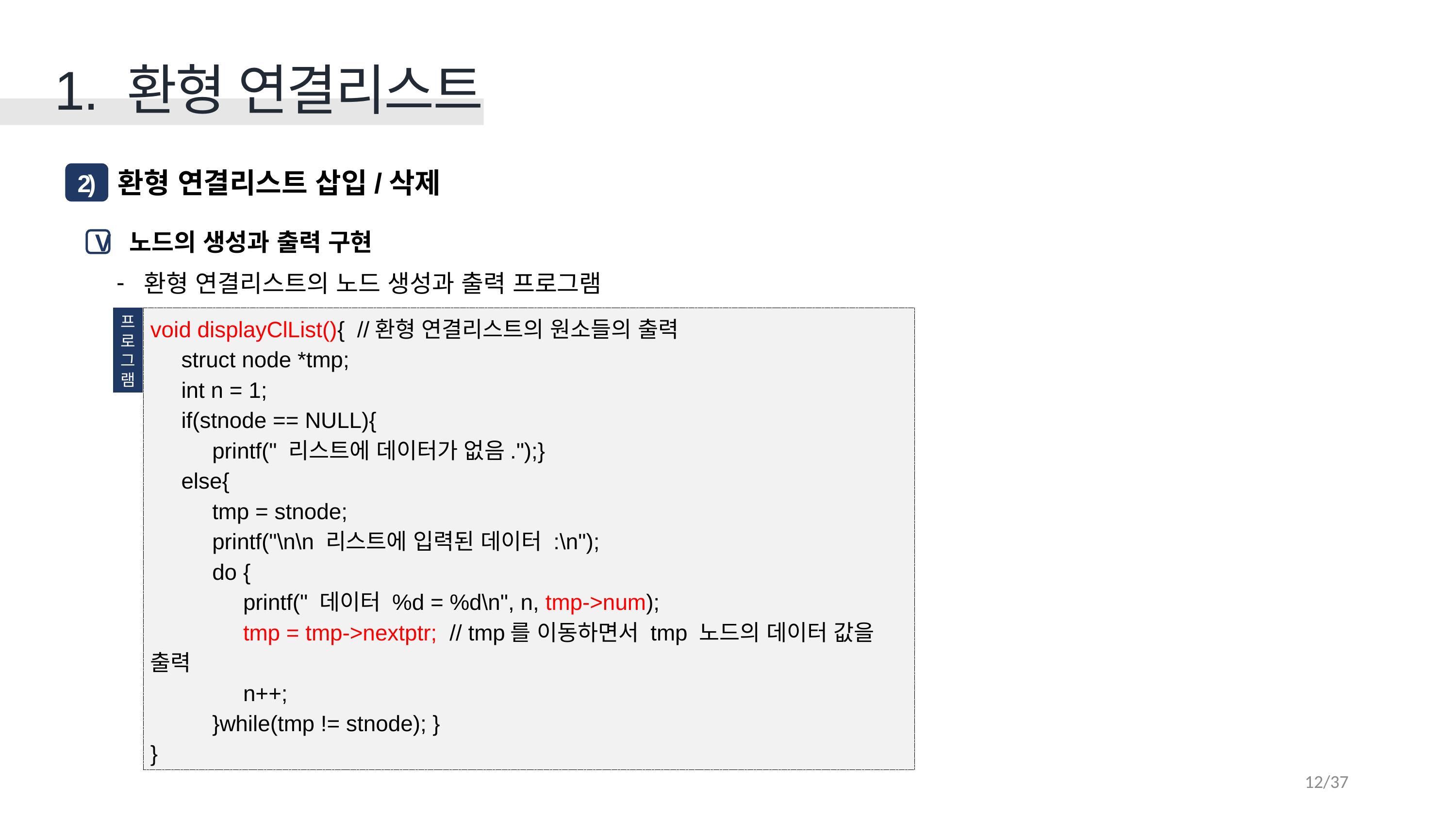

1. 환형 연결리스트

 환형 연결리스트 삽입/삭제
2)
 노드의 생성과 출력 구현

환형 연결리스트의 노드 생성과 출력 프로그램

V
프
로
그
램
void displayClList(){  //환형 연결리스트의 원소들의 출력
     struct node *tmp;
     int n = 1;
     if(stnode == NULL){
          printf(" 리스트에 데이터가 없음.");}
     else{
          tmp = stnode;
          printf("\n\n 리스트에 입력된 데이터 :\n");
          do {
               printf(" 데이터 %d = %d\n", n, tmp->num);
               tmp = tmp->nextptr;  // tmp를 이동하면서 tmp 노드의 데이터 값을 출력
               n++;
          }while(tmp != stnode); }
}
12/37